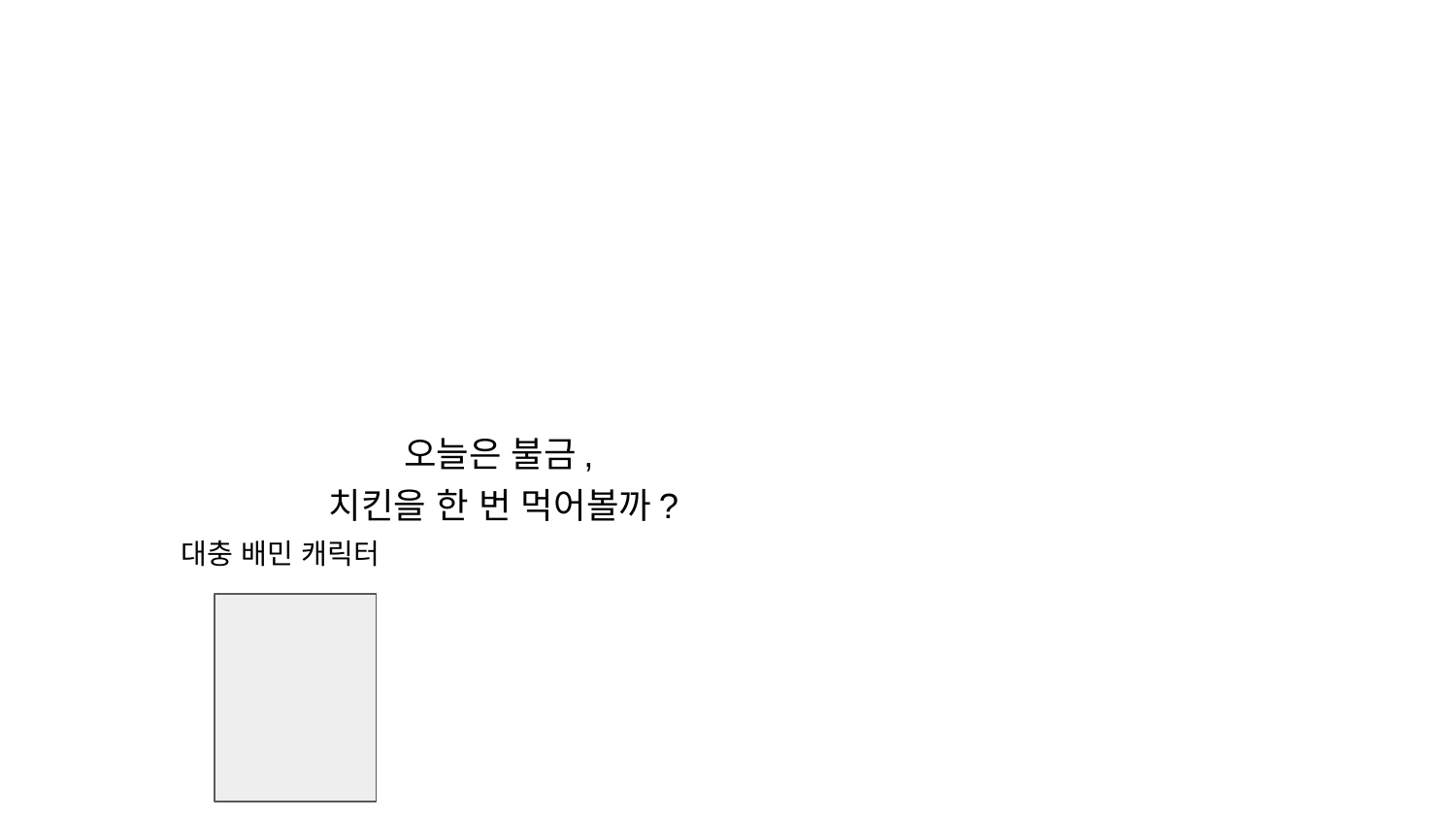

# 오늘은 불금,
치킨을 한 번 먹어볼까?
대충 배민 캐릭터